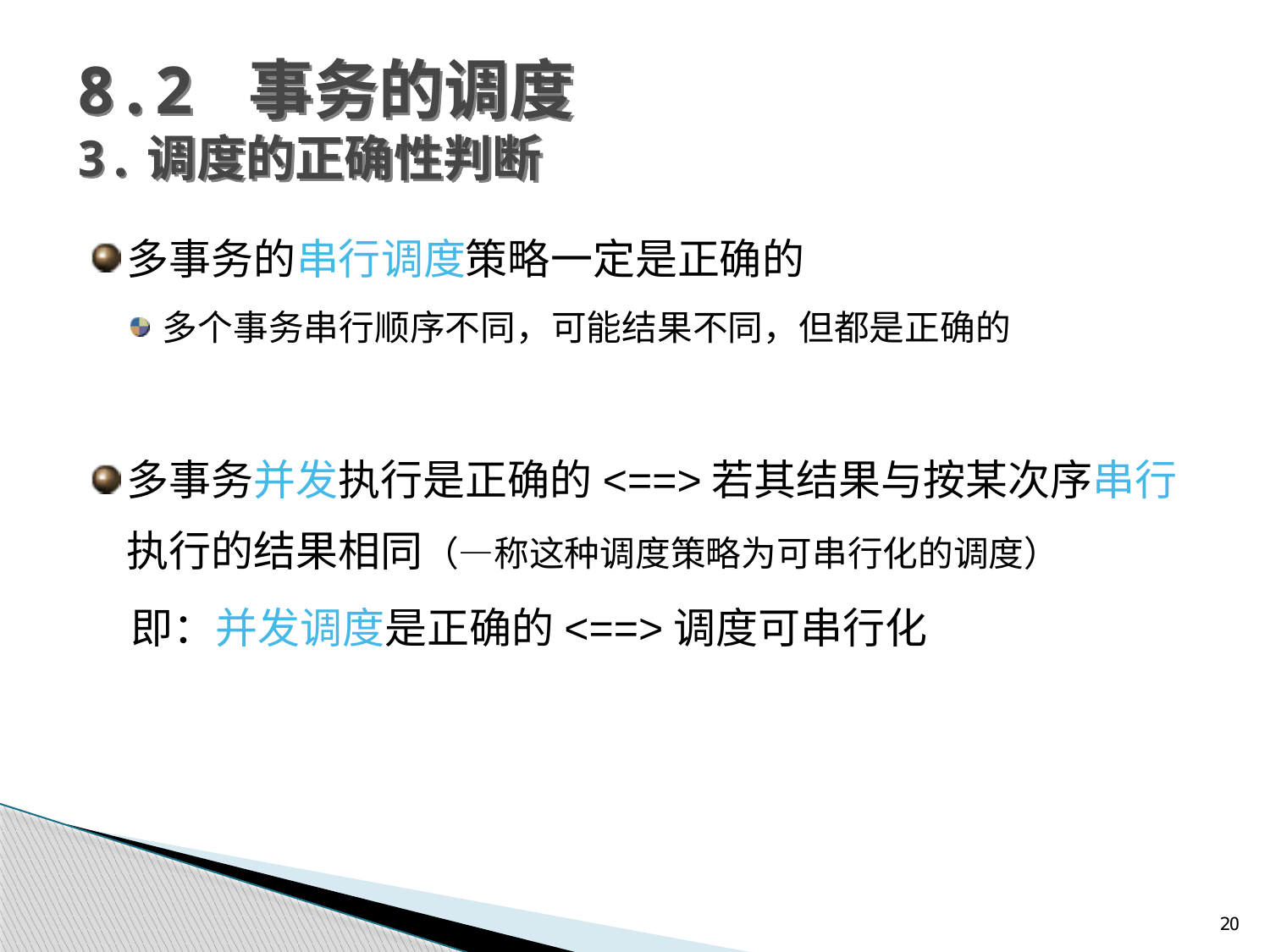

8.2 事务的调度
3.调度的正确性判断
多事务的串行调度策略一定是正确的
多个事务串行顺序不同，可能结果不同，但都是正确的

多事务并发执行是正确的<==>若其结果与按某次序串行执行的结果相同（—称这种调度策略为可串行化的调度）
即：并发调度是正确的<==>调度可串行化

20